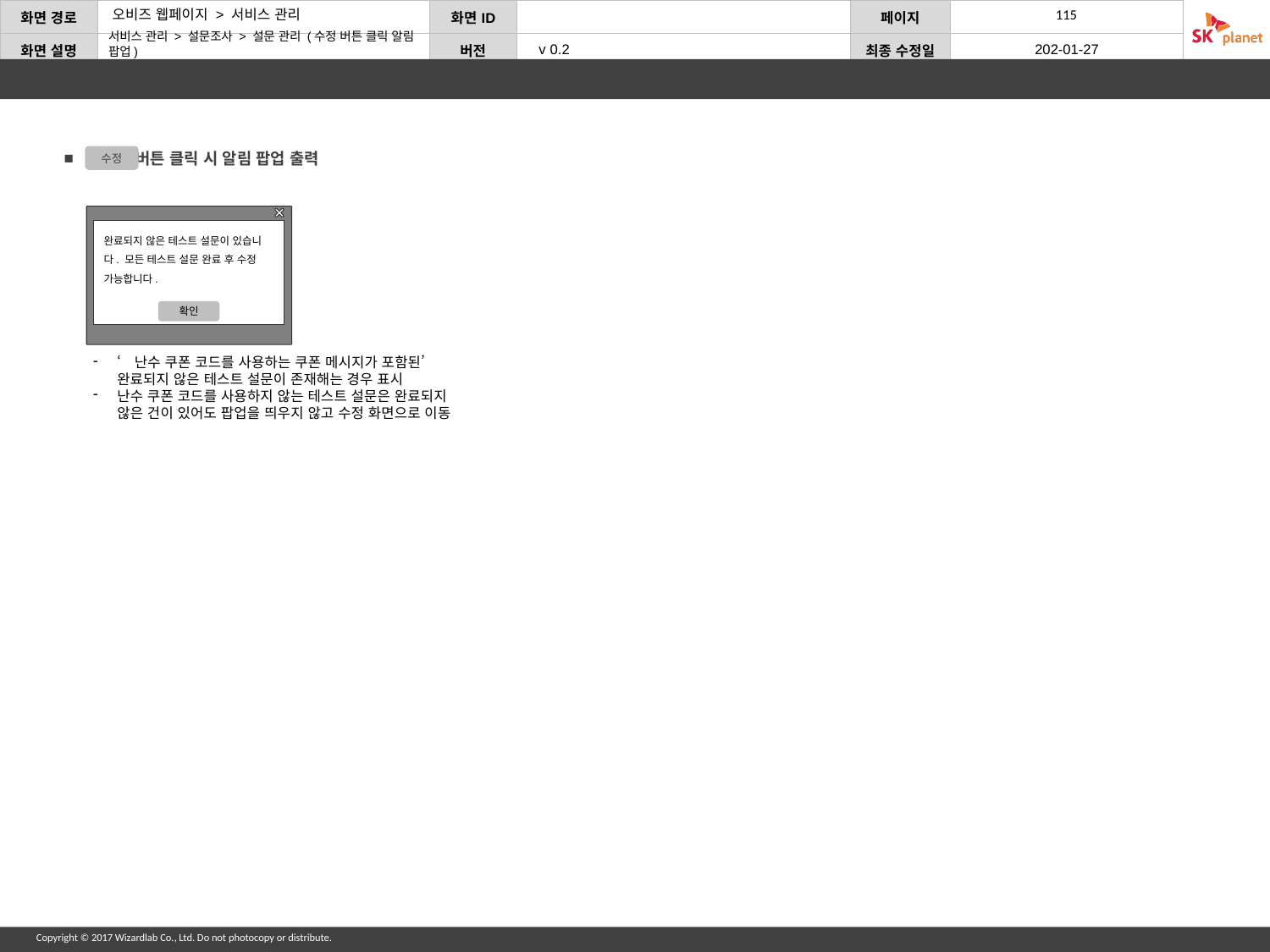

서비스 관리 > 설문조사 > 설문 관리 (수정 버튼 클릭 알림 팝업)
          버튼 클릭 시 알림 팝업 출력
수정

완료되지 않은 테스트 설문이 있습니다. 모든 테스트 설문 완료 후 수정 가능합니다.
확인
‘난수 쿠폰 코드를 사용하는 쿠폰 메시지가 포함된’ 완료되지 않은 테스트 설문이 존재해는 경우 표시
난수 쿠폰 코드를 사용하지 않는 테스트 설문은 완료되지 않은 건이 있어도 팝업을 띄우지 않고 수정 화면으로 이동